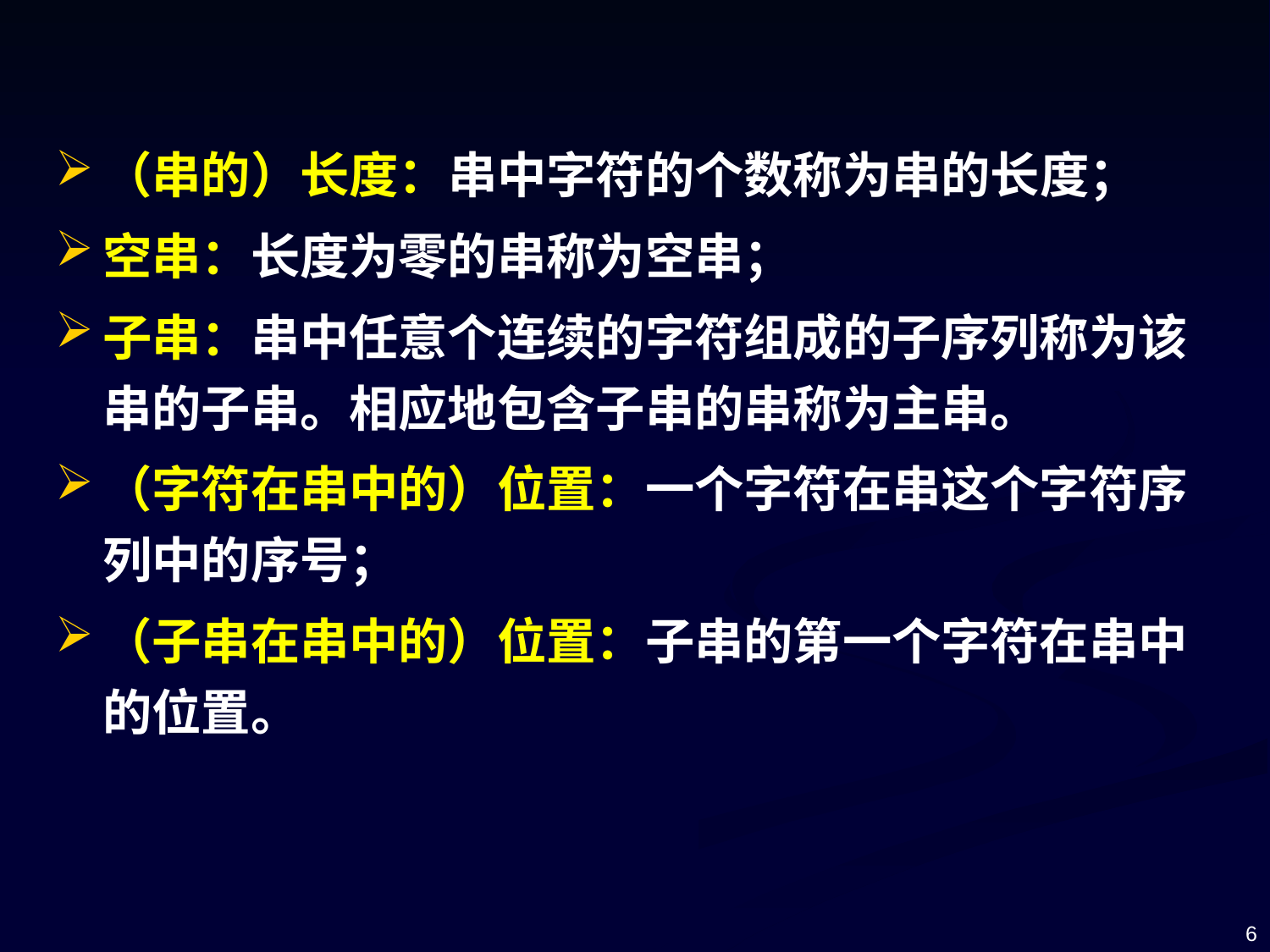

（串的）长度：串中字符的个数称为串的长度；
空串：长度为零的串称为空串；
子串：串中任意个连续的字符组成的子序列称为该串的子串。相应地包含子串的串称为主串。
（字符在串中的）位置：一个字符在串这个字符序列中的序号；
（子串在串中的）位置：子串的第一个字符在串中的位置。

6